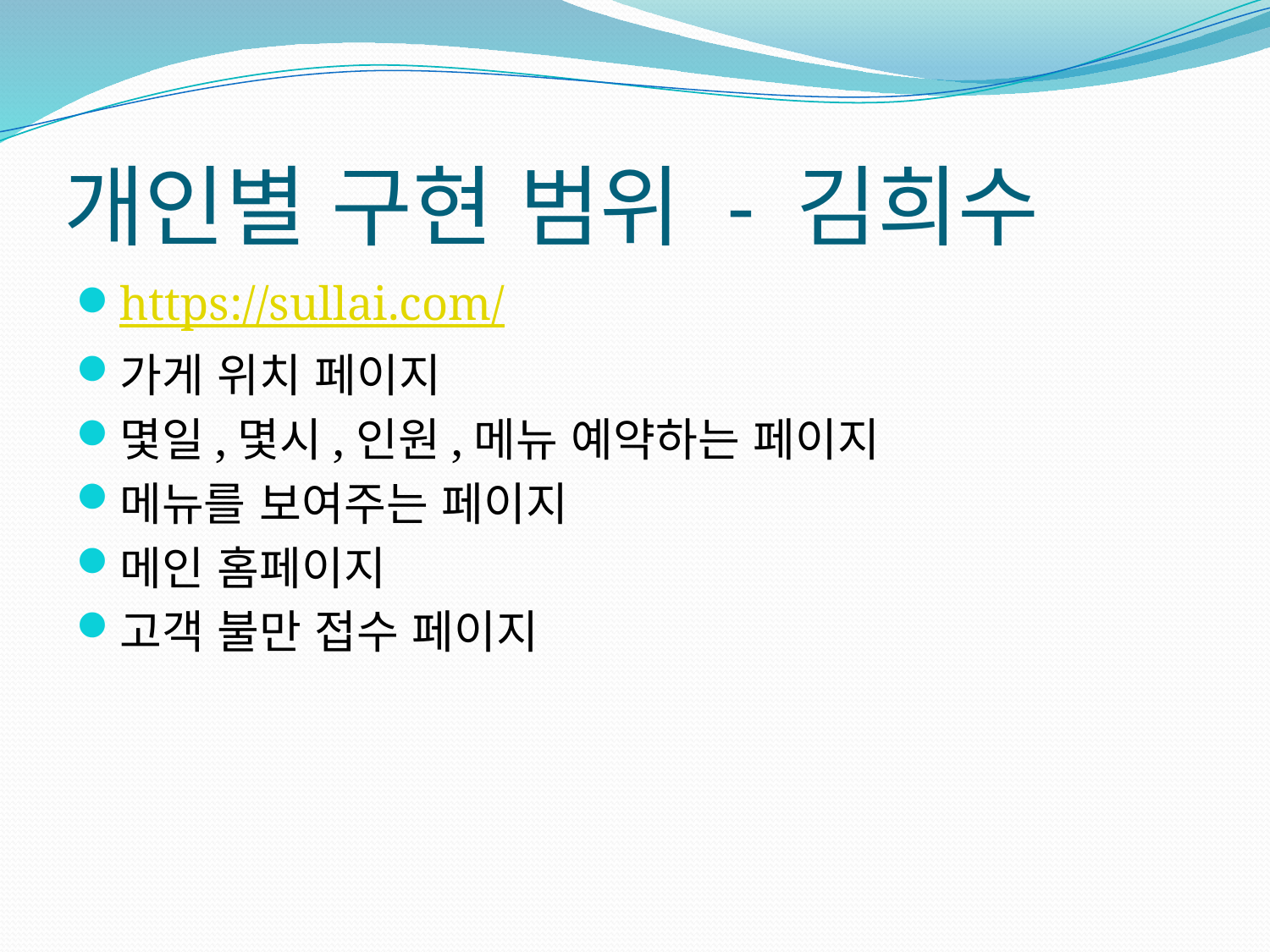

# 개인별 구현 범위 - 김희수
https://sullai.com/
가게 위치 페이지
몇일,몇시,인원,메뉴 예약하는 페이지
메뉴를 보여주는 페이지
메인 홈페이지
고객 불만 접수 페이지